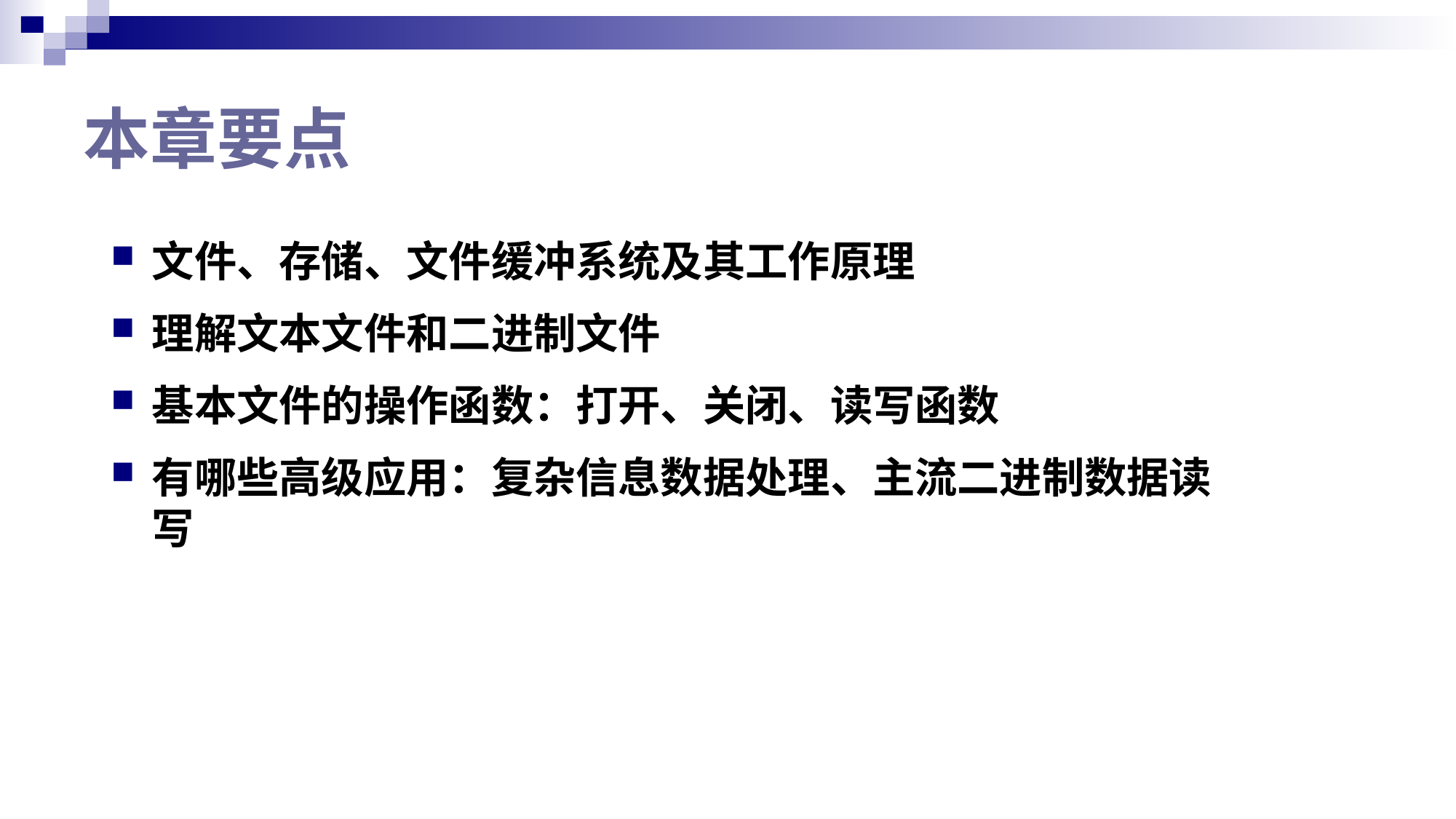

# 本章要点
文件、存储、文件缓冲系统及其工作原理
理解文本文件和二进制文件
基本文件的操作函数：打开、关闭、读写函数
有哪些高级应用：复杂信息数据处理、主流二进制数据读写